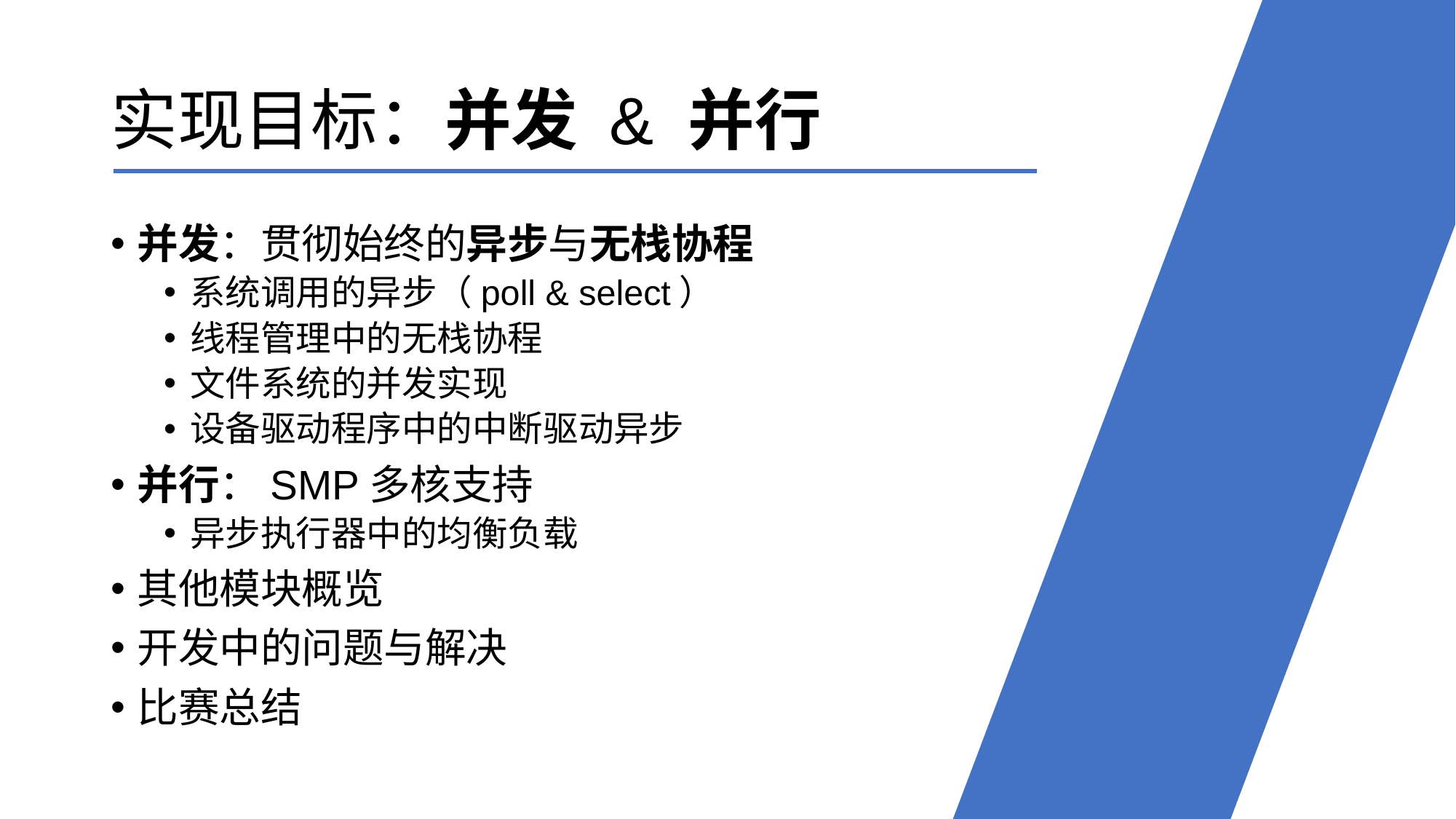

# 实现目标：并发 & 并行
并发：贯彻始终的异步与无栈协程
系统调用的异步（poll & select）
线程管理中的无栈协程
文件系统的并发实现
设备驱动程序中的中断驱动异步
并行：SMP多核支持
异步执行器中的均衡负载
其他模块概览
开发中的问题与解决
比赛总结